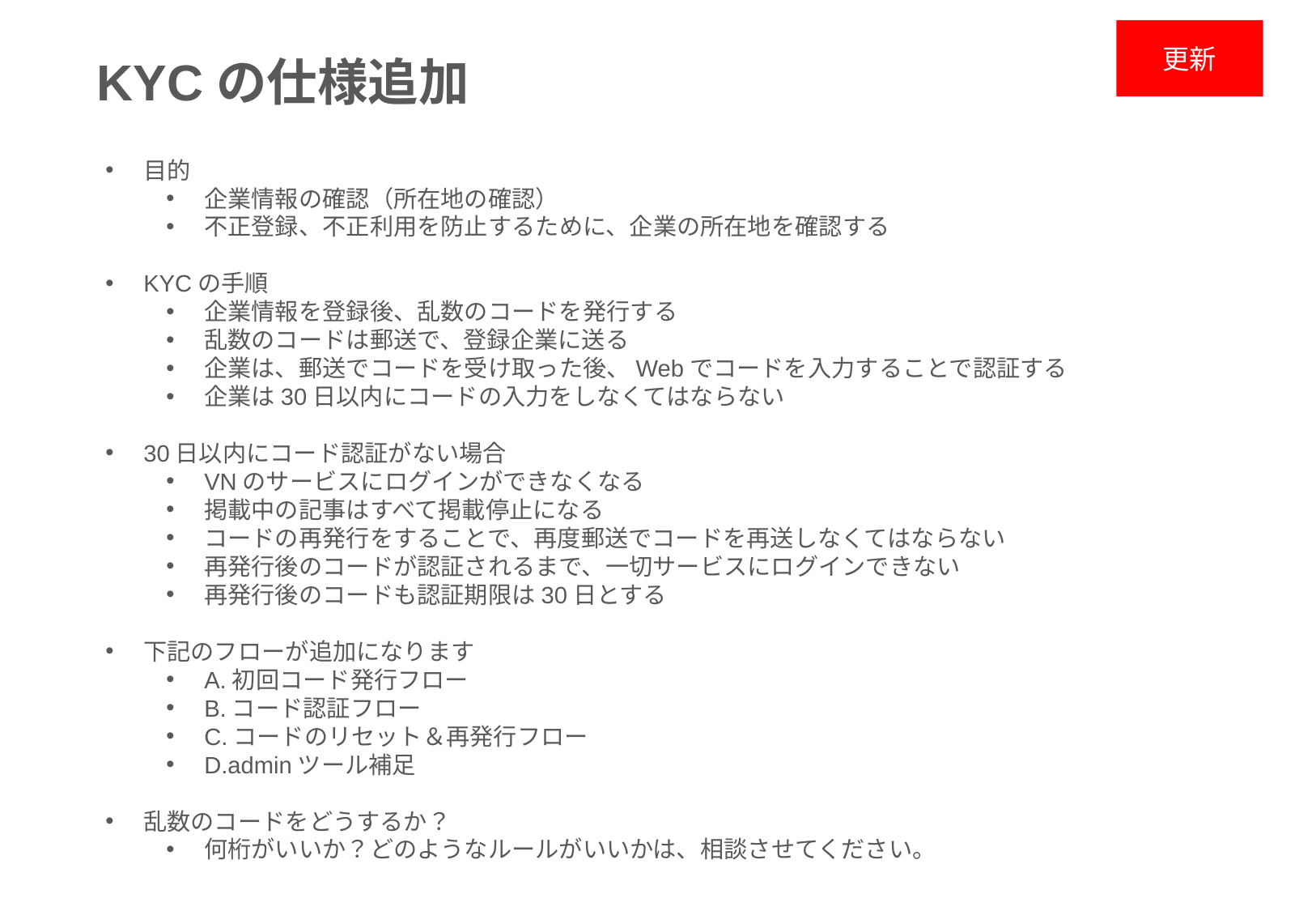

更新
KYCの仕様追加
目的
企業情報の確認（所在地の確認）
不正登録、不正利用を防止するために、企業の所在地を確認する

KYCの手順
企業情報を登録後、乱数のコードを発行する
乱数のコードは郵送で、登録企業に送る
企業は、郵送でコードを受け取った後、Webでコードを入力することで認証する
企業は30日以内にコードの入力をしなくてはならない

30日以内にコード認証がない場合
VNのサービスにログインができなくなる
掲載中の記事はすべて掲載停止になる
コードの再発行をすることで、再度郵送でコードを再送しなくてはならない
再発行後のコードが認証されるまで、一切サービスにログインできない
再発行後のコードも認証期限は30日とする

下記のフローが追加になります
A.初回コード発行フロー
B.コード認証フロー
C.コードのリセット＆再発行フロー
D.adminツール補足

乱数のコードをどうするか？
何桁がいいか？どのようなルールがいいかは、相談させてください。